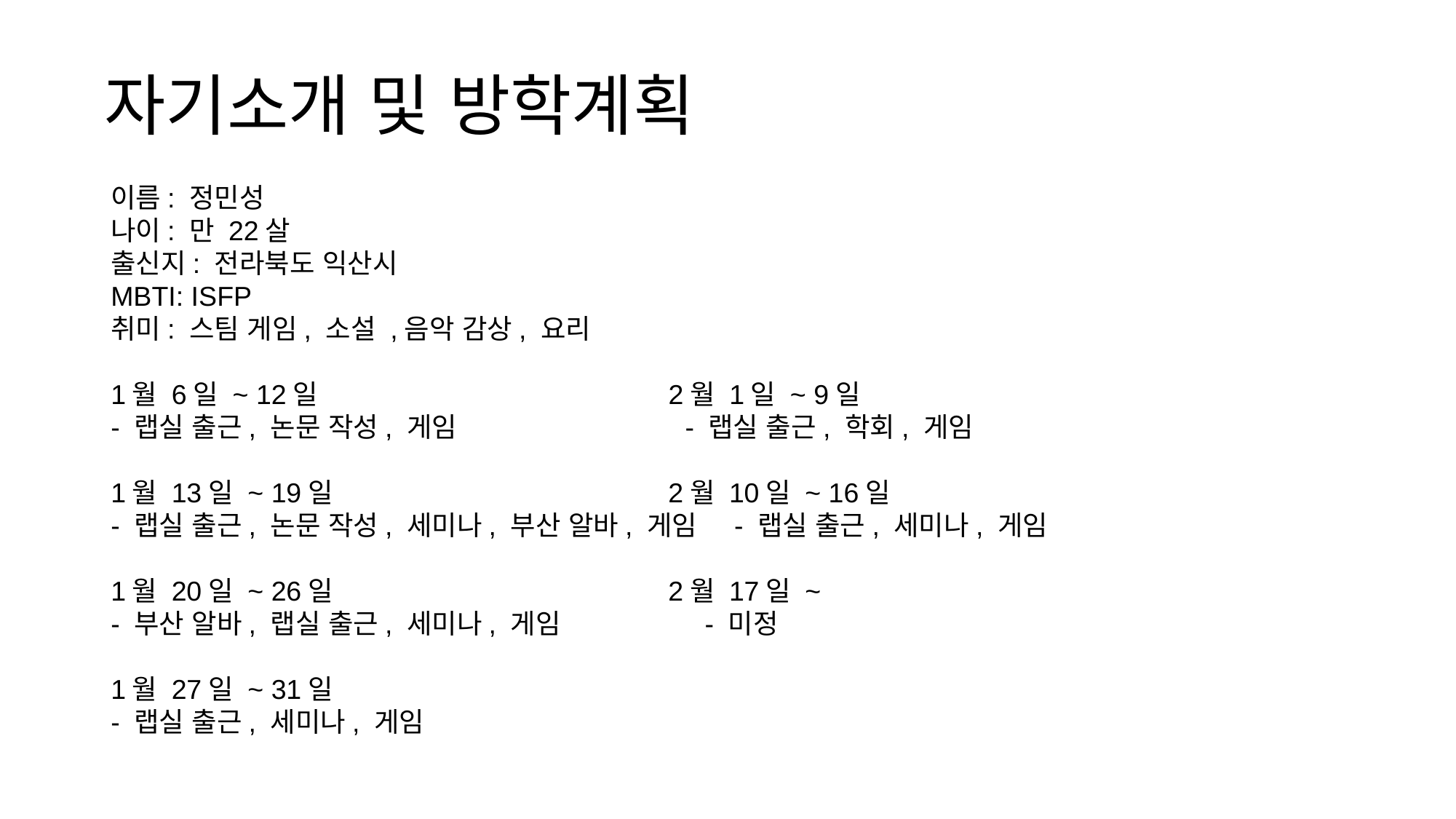

# 자기소개 및 방학계획
이름: 정민성
나이: 만 22살
출신지: 전라북도 익산시
MBTI: ISFP
취미: 스팀 게임, 소설 ,음악 감상, 요리

1월 6일 ~ 12일                                             2월 1일 ~ 9일
- 랩실 출근, 논문 작성, 게임                             - 랩실 출근, 학회, 게임

1월 13일 ~ 19일                                           2월 10일 ~ 16일
- 랩실 출근, 논문 작성, 세미나, 부산 알바, 게임    - 랩실 출근, 세미나, 게임

1월 20일 ~ 26일                                           2월 17일 ~
- 부산 알바, 랩실 출근, 세미나, 게임                  - 미정

1월 27일 ~ 31일
- 랩실 출근, 세미나, 게임